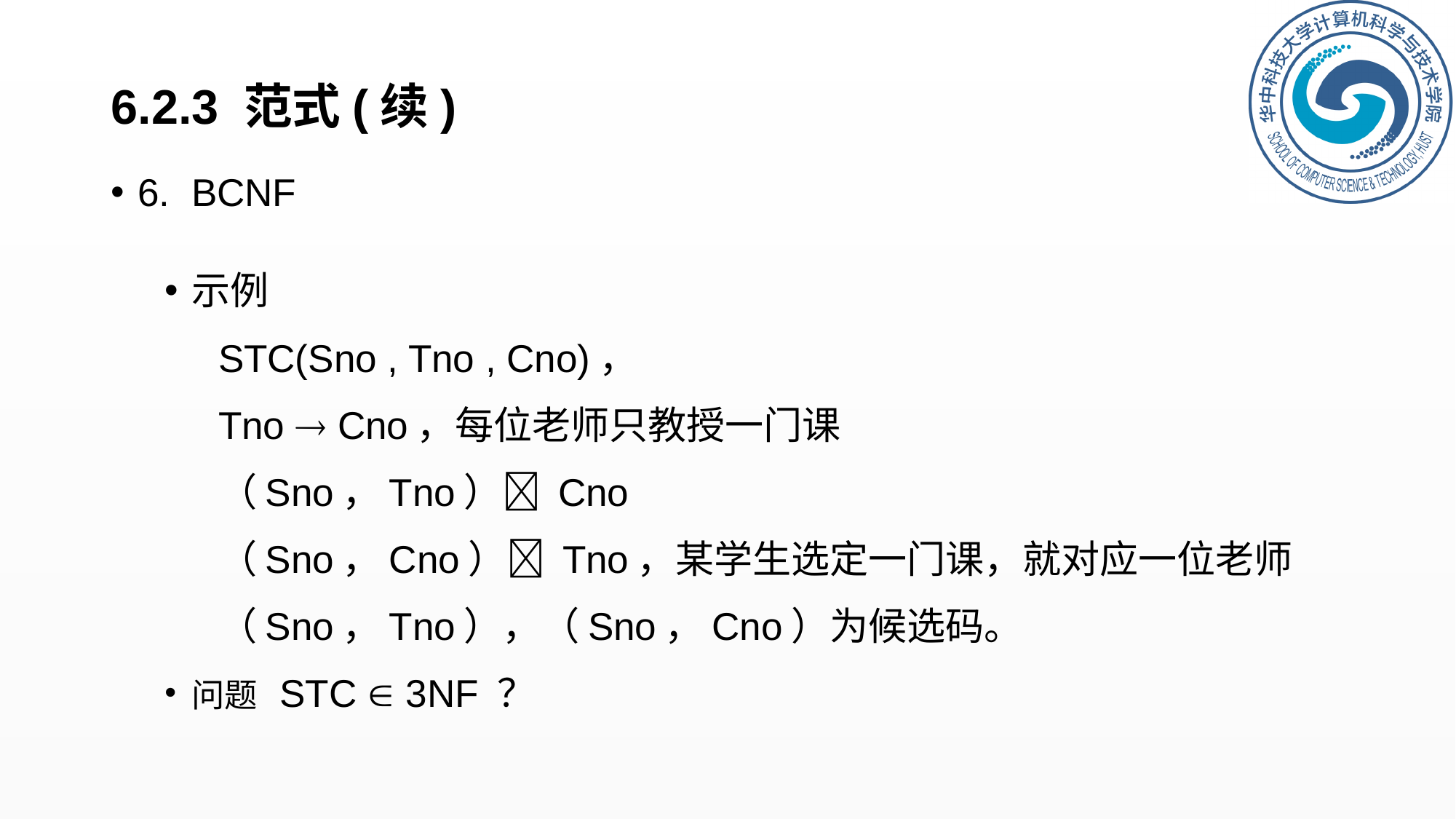

# 6.2.3 范式(续)
6.  BCNF

示例
STC(Sno , Tno , Cno)，
Tno → Cno，每位老师只教授一门课
（Sno，Tno）→ Cno
（Sno，Cno）→ Tno，某学生选定一门课，就对应一位老师
（Sno，Tno），（Sno，Cno）为候选码。
问题  STC ∈ 3NF ？